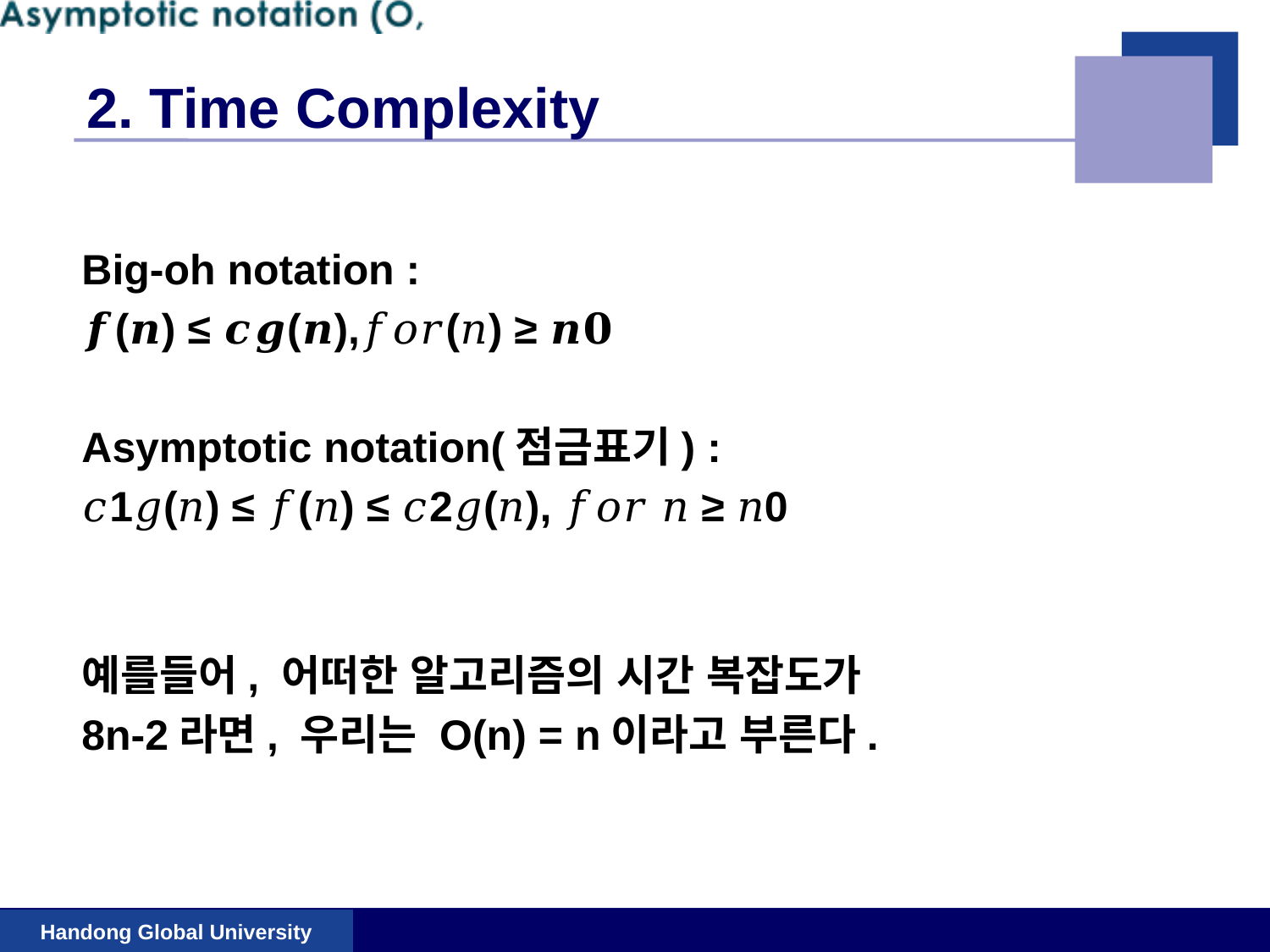

# 2. Time Complexity
Big-oh notation :
𝒇(𝒏) ≤ 𝒄𝒈(𝒏),𝑓𝑜𝑟(𝑛) ≥ 𝒏𝟎

Asymptotic notation(점금표기) :
𝑐1𝑔(𝑛) ≤ 𝑓(𝑛) ≤ 𝑐2𝑔(𝑛), 𝑓𝑜𝑟 𝑛 ≥ 𝑛0

예를들어, 어떠한 알고리즘의 시간 복잡도가
8n-2라면, 우리는 O(n) = n이라고 부른다.